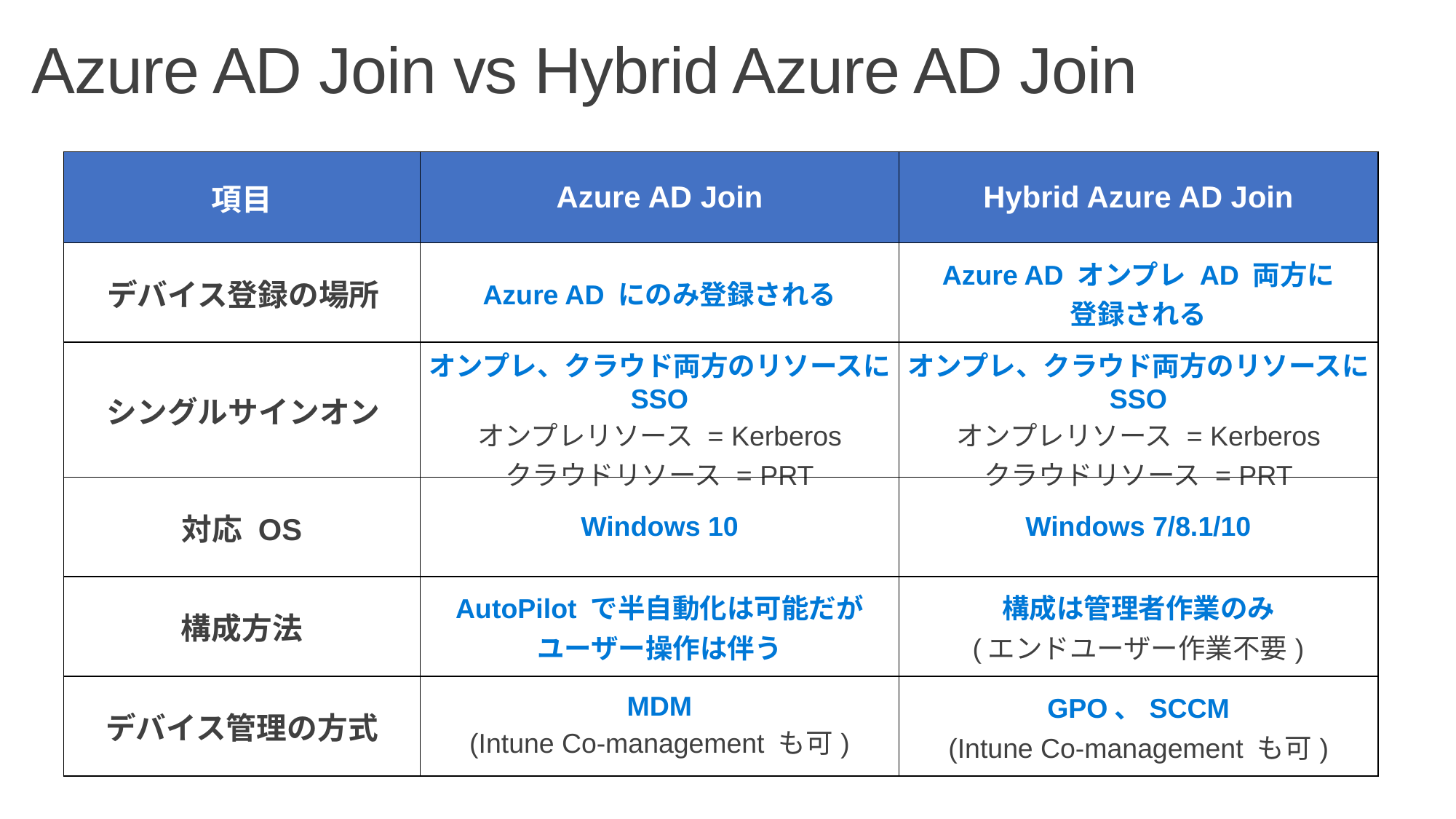

Azure AD Join vs Hybrid Azure AD Join
| 項目 | Azure AD Join | Hybrid Azure AD Join |
| --- | --- | --- |
| デバイス登録の場所 | Azure AD にのみ登録される | Azure AD オンプレ AD 両方に 登録される |
| シングルサインオン | オンプレ、クラウド両方のリソースに SSO オンプレリソース = Kerberos クラウドリソース = PRT | オンプレ、クラウド両方のリソースに SSO オンプレリソース = Kerberos クラウドリソース = PRT |
| 対応 OS | Windows 10 | Windows 7/8.1/10 |
| 構成方法 | AutoPilot で半自動化は可能だが ユーザー操作は伴う | 構成は管理者作業のみ (エンドユーザー作業不要) |
| デバイス管理の方式 | MDM (Intune Co-management も可) | GPO、SCCM (Intune Co-management も可) |